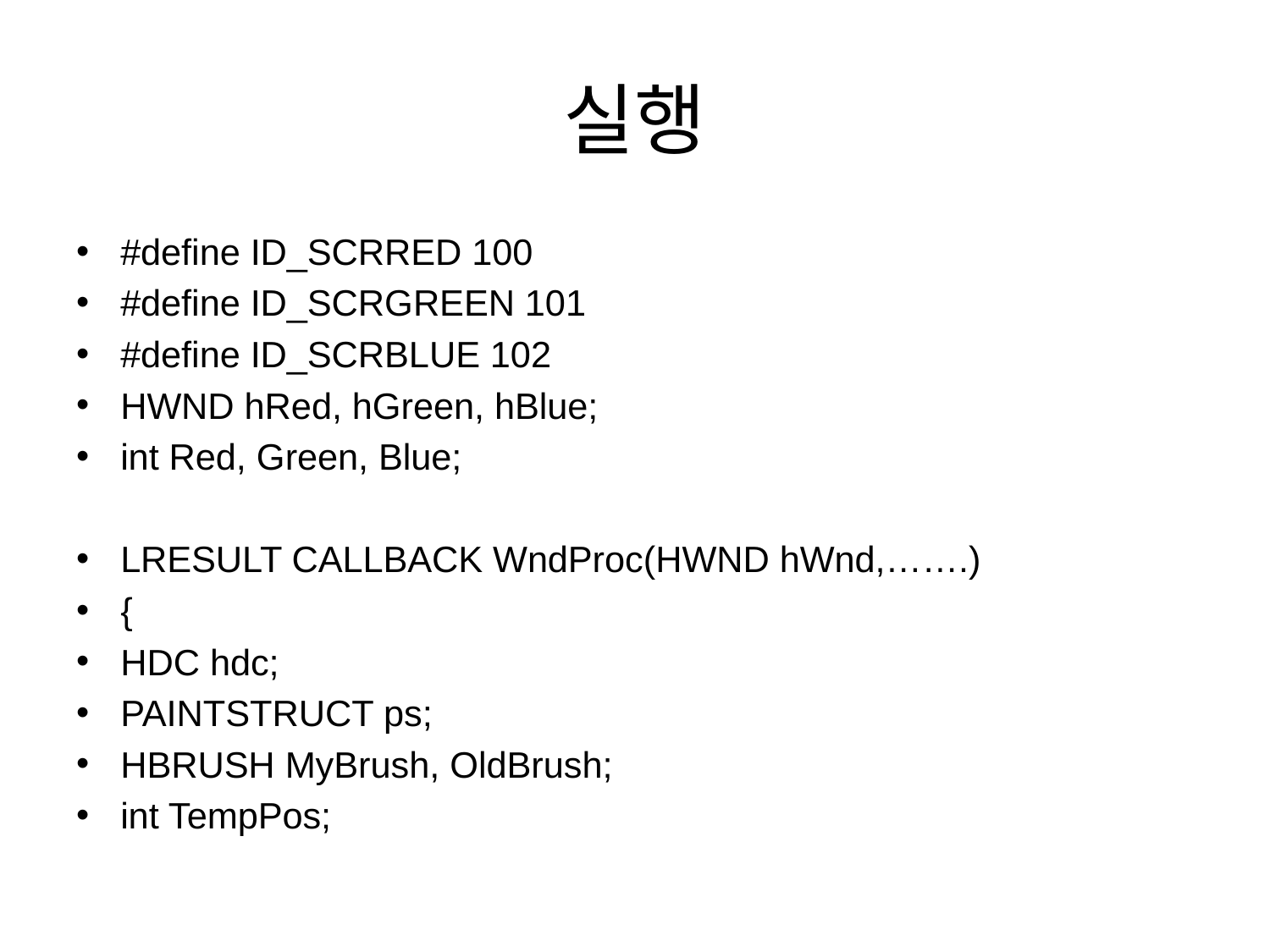

# 실행
#define ID_SCRRED 100
#define ID_SCRGREEN 101
#define ID_SCRBLUE 102
HWND hRed, hGreen, hBlue;
int Red, Green, Blue;

LRESULT CALLBACK WndProc(HWND hWnd,…….)
{
HDC hdc;
PAINTSTRUCT ps;
HBRUSH MyBrush, OldBrush;
int TempPos;